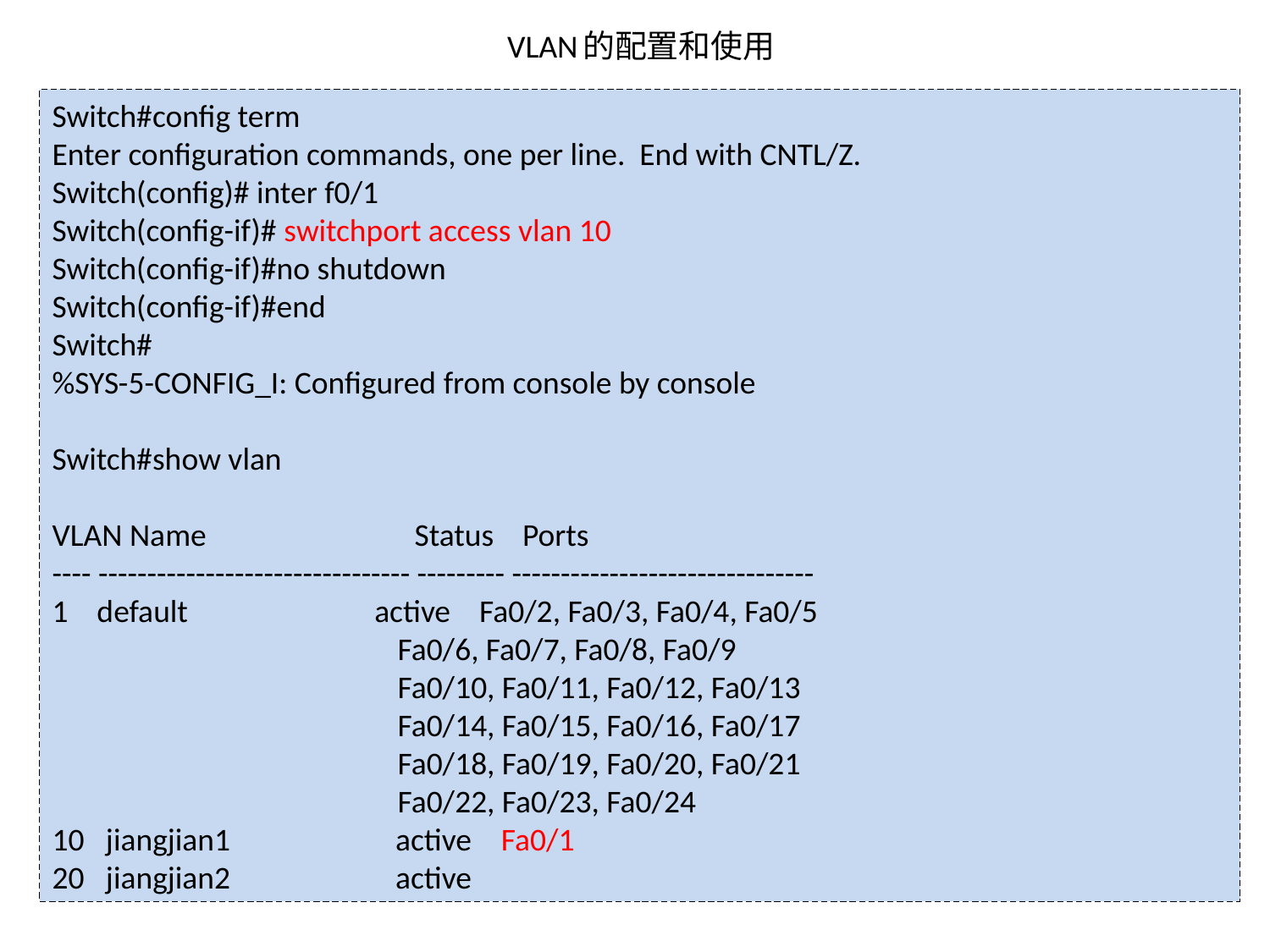

# VLAN的配置和使用
Switch#config term
Enter configuration commands, one per line.  End with CNTL/Z.
Switch(config)# inter f0/1
Switch(config-if)# switchport access vlan 10
Switch(config-if)#no shutdown
Switch(config-if)#end
Switch#
%SYS-5-CONFIG_I: Configured from console by console

Switch#show vlan

VLAN Name                             Status    Ports
---- -------------------------------- --------- -------------------------------
1    default                          active    Fa0/2, Fa0/3, Fa0/4, Fa0/5
                                                Fa0/6, Fa0/7, Fa0/8, Fa0/9
                                                Fa0/10, Fa0/11, Fa0/12, Fa0/13
                                                Fa0/14, Fa0/15, Fa0/16, Fa0/17
                                                Fa0/18, Fa0/19, Fa0/20, Fa0/21
                                                Fa0/22, Fa0/23, Fa0/24
10   jiangjian1                       active    Fa0/1
20   jiangjian2                       active